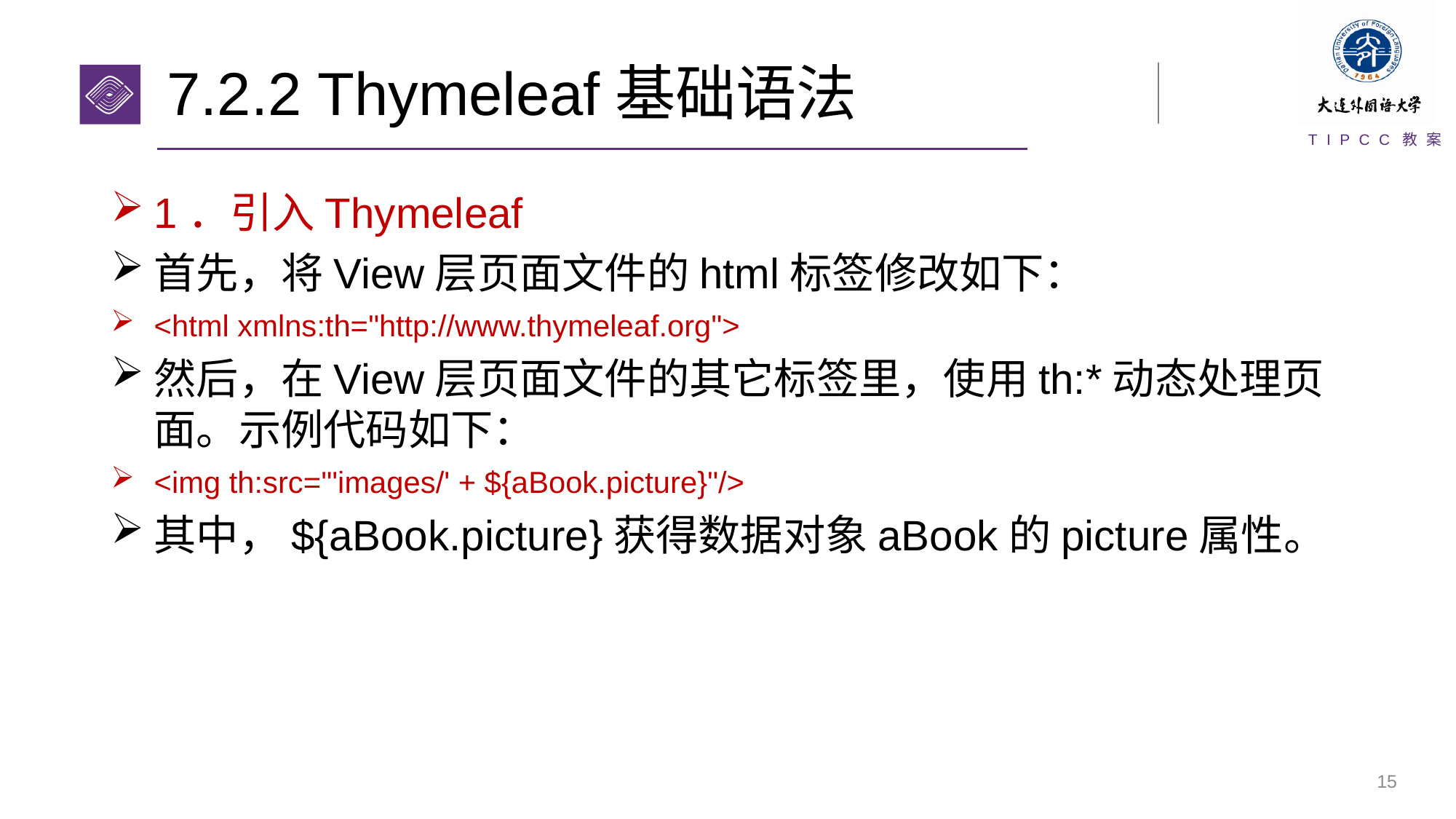

# 7.2.2 Thymeleaf基础语法
1．引入Thymeleaf
首先，将View层页面文件的html标签修改如下：
<html xmlns:th="http://www.thymeleaf.org">
然后，在View层页面文件的其它标签里，使用th:*动态处理页面。示例代码如下：
<img th:src="'images/' + ${aBook.picture}"/>
其中，${aBook.picture}获得数据对象aBook的picture属性。

15